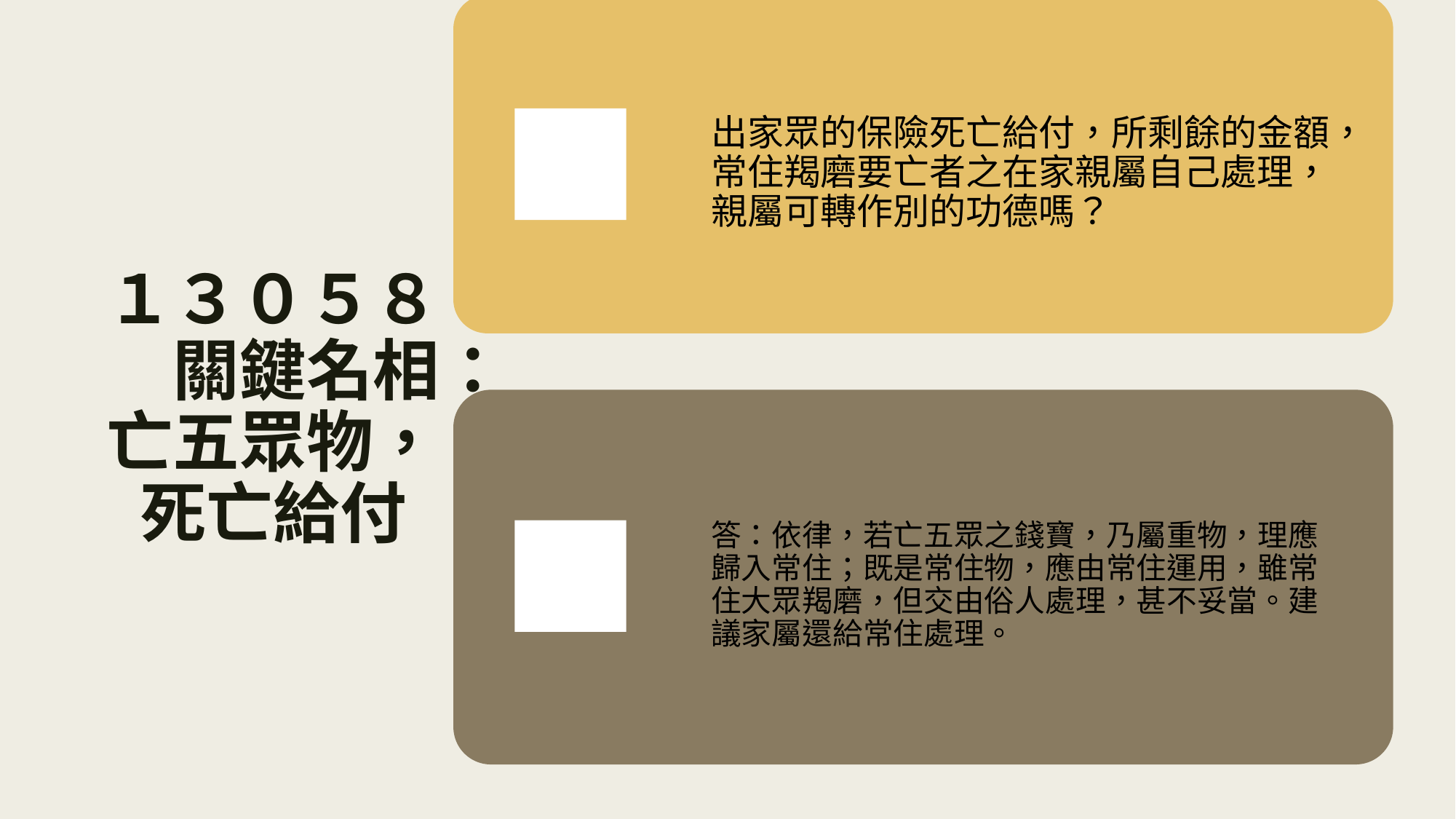

出家眾的保險死亡給付，所剩餘的金額，常住羯磨要亡者之在家親屬自己處理，親屬可轉作別的功德嗎？
答：依律，若亡五眾之錢寶，乃屬重物，理應歸入常住；既是常住物，應由常住運用，雖常住大眾羯磨，但交由俗人處理，甚不妥當。建議家屬還給常住處理。
# １３０５８　關鍵名相：亡五眾物，死亡給付